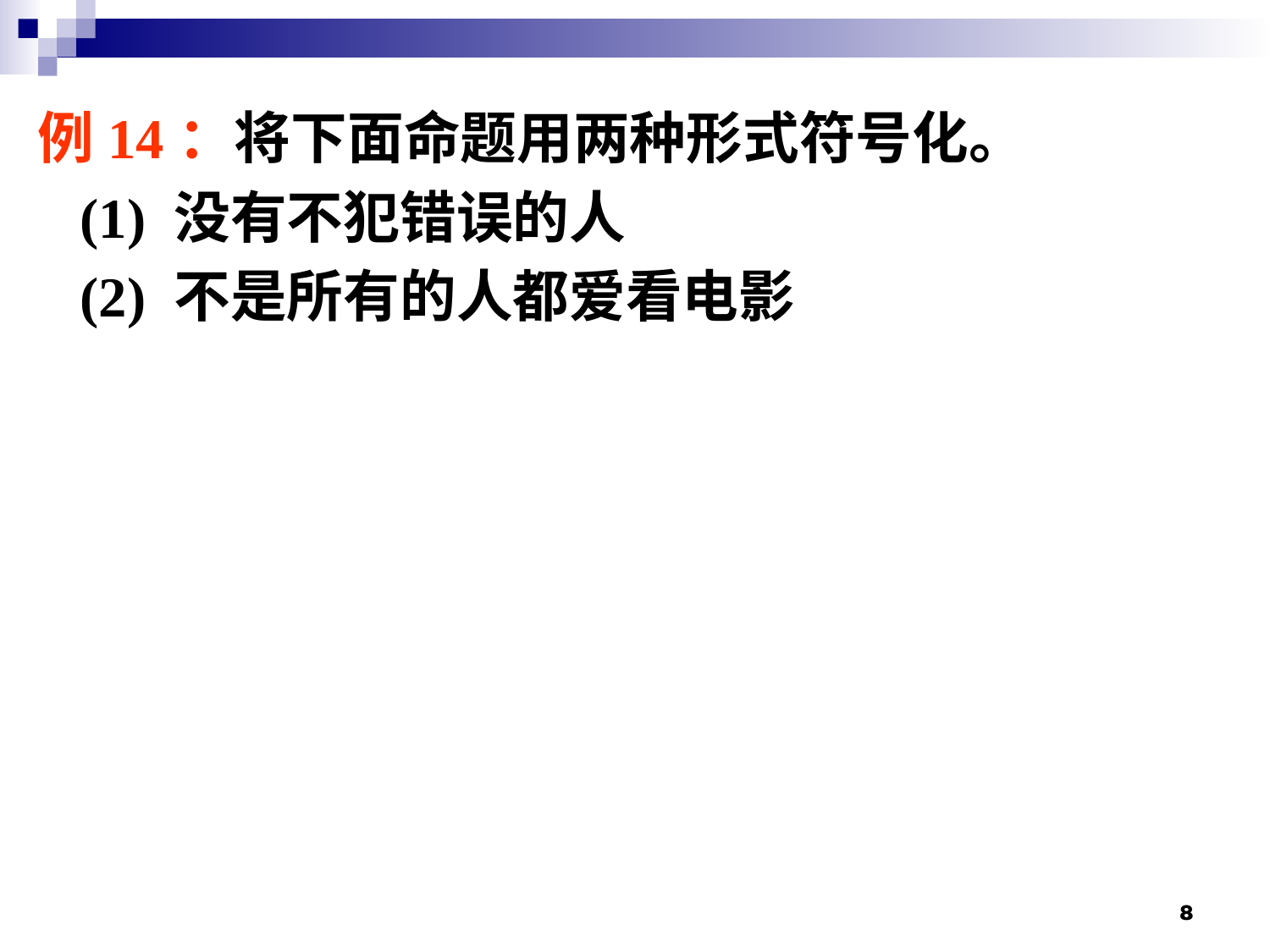

例14：将下面命题用两种形式符号化。
   (1) 没有不犯错误的人
   (2) 不是所有的人都爱看电影
8